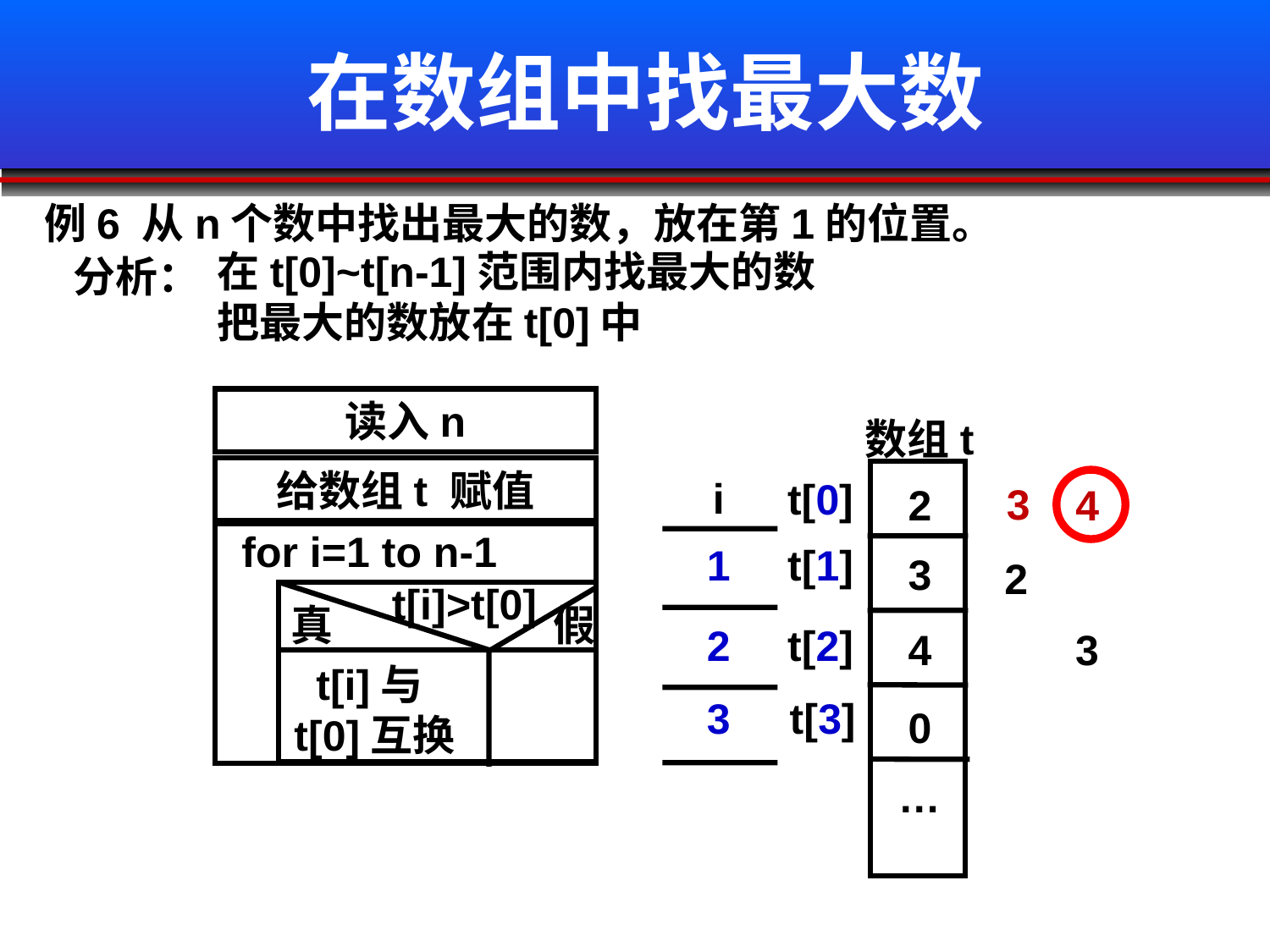

# 在数组中找最大数
例6 从n个数中找出最大的数，放在第1的位置。
在t[0]~t[n-1]范围内找最大的数
把最大的数放在t[0]中
分析：
读入n
数组t
给数组t 赋值

i
t[0]

3
2
4
for i=1 to n-1

1
t[1]

3
2
t[i]>t[0]

真
假

t[2]
2
3
4

t[i]与t[0]互换

3
t[3]

0

…